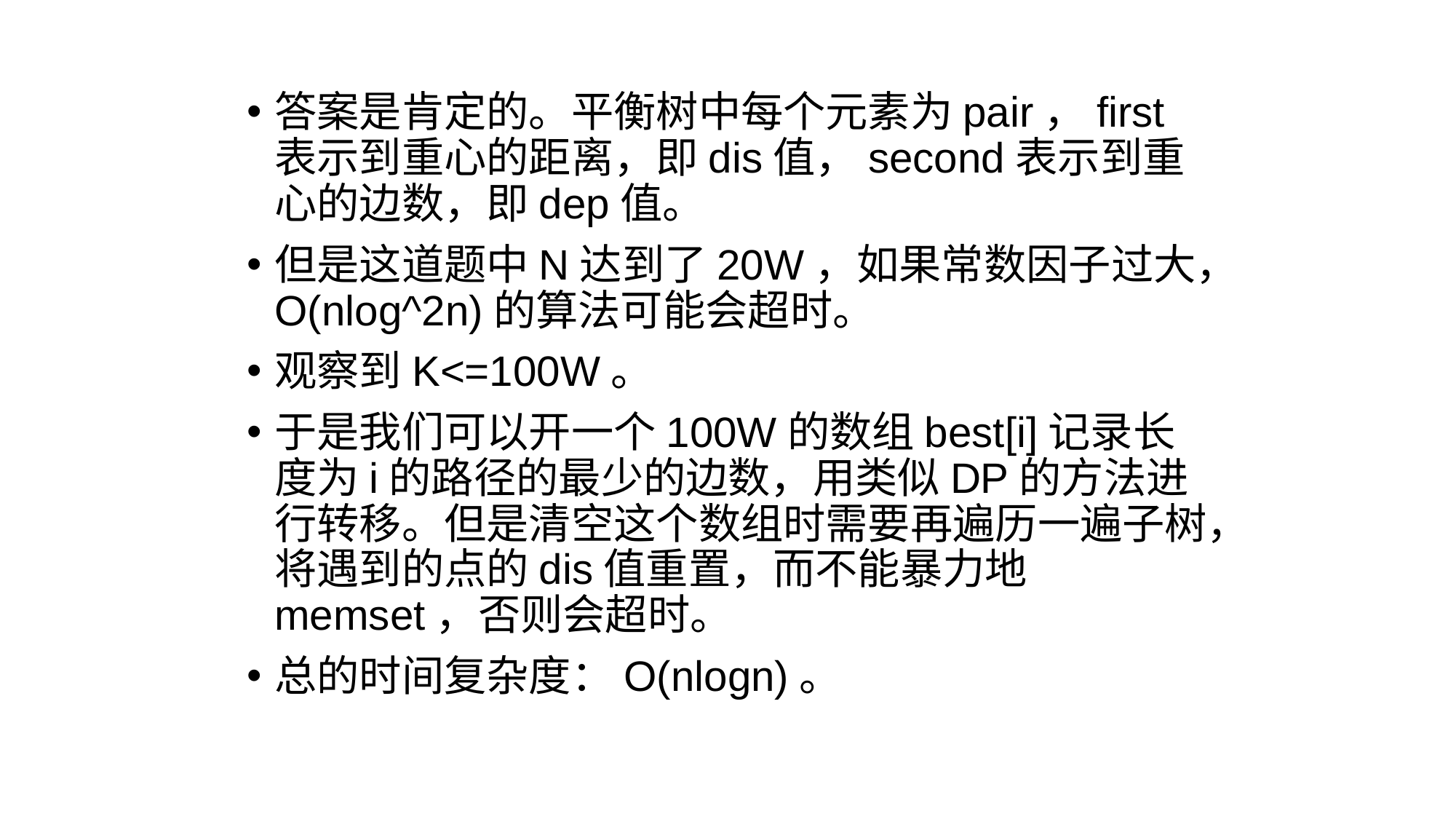

答案是肯定的。平衡树中每个元素为pair，first表示到重心的距离，即dis值，second表示到重心的边数，即dep值。
但是这道题中N达到了20W，如果常数因子过大，O(nlog^2n)的算法可能会超时。
观察到K<=100W。
于是我们可以开一个100W的数组best[i]记录长度为i的路径的最少的边数，用类似DP的方法进行转移。但是清空这个数组时需要再遍历一遍子树，将遇到的点的dis值重置，而不能暴力地memset，否则会超时。
总的时间复杂度：O(nlogn)。